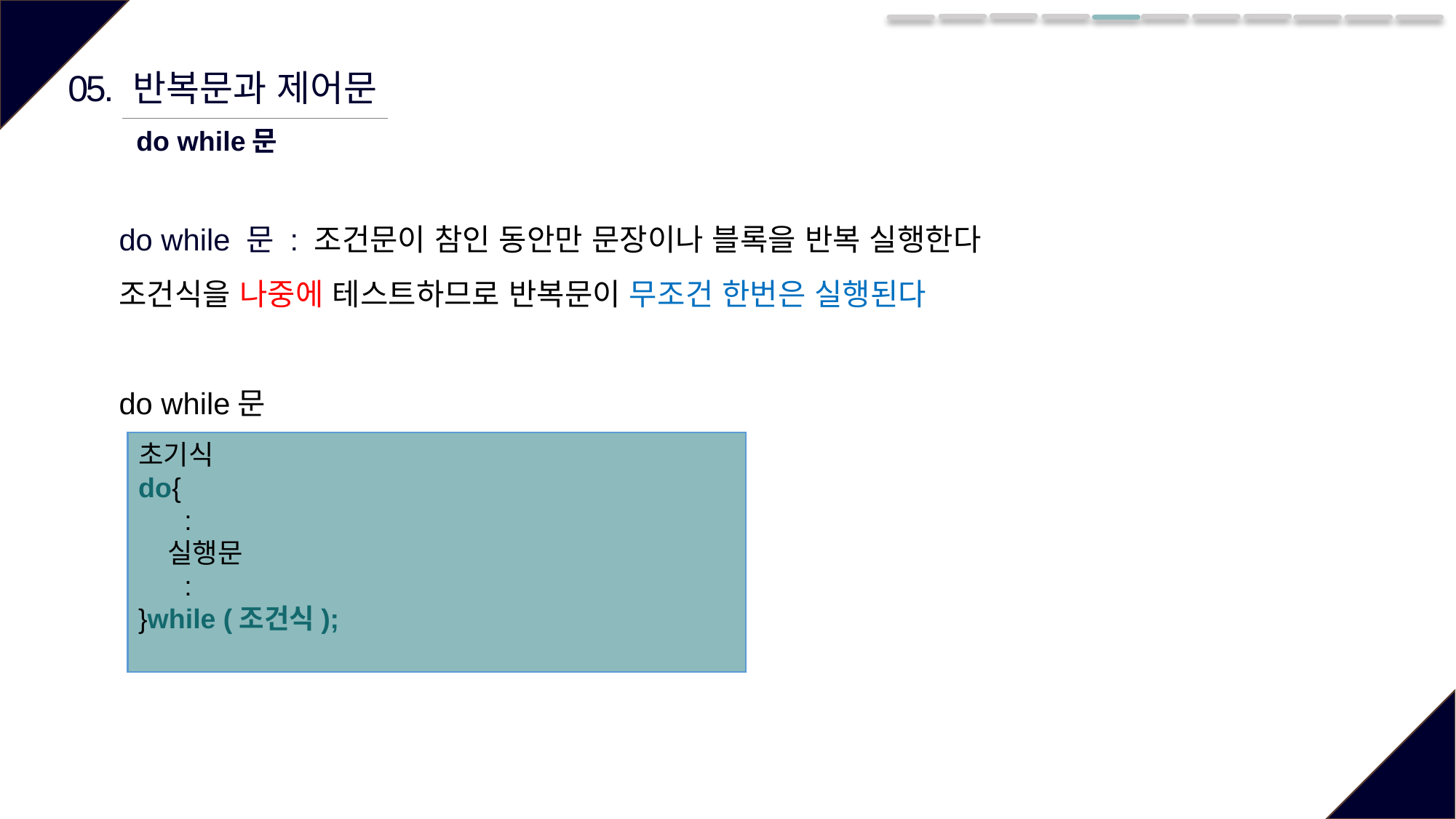

반복문과 제어문

05.
do while문
do while 문 : 조건문이 참인 동안만 문장이나 블록을 반복 실행한다
조건식을 나중에 테스트하므로 반복문이 무조건 한번은 실행된다

do while문
초기식
do{
      :
   실행문
      :
}while (조건식);